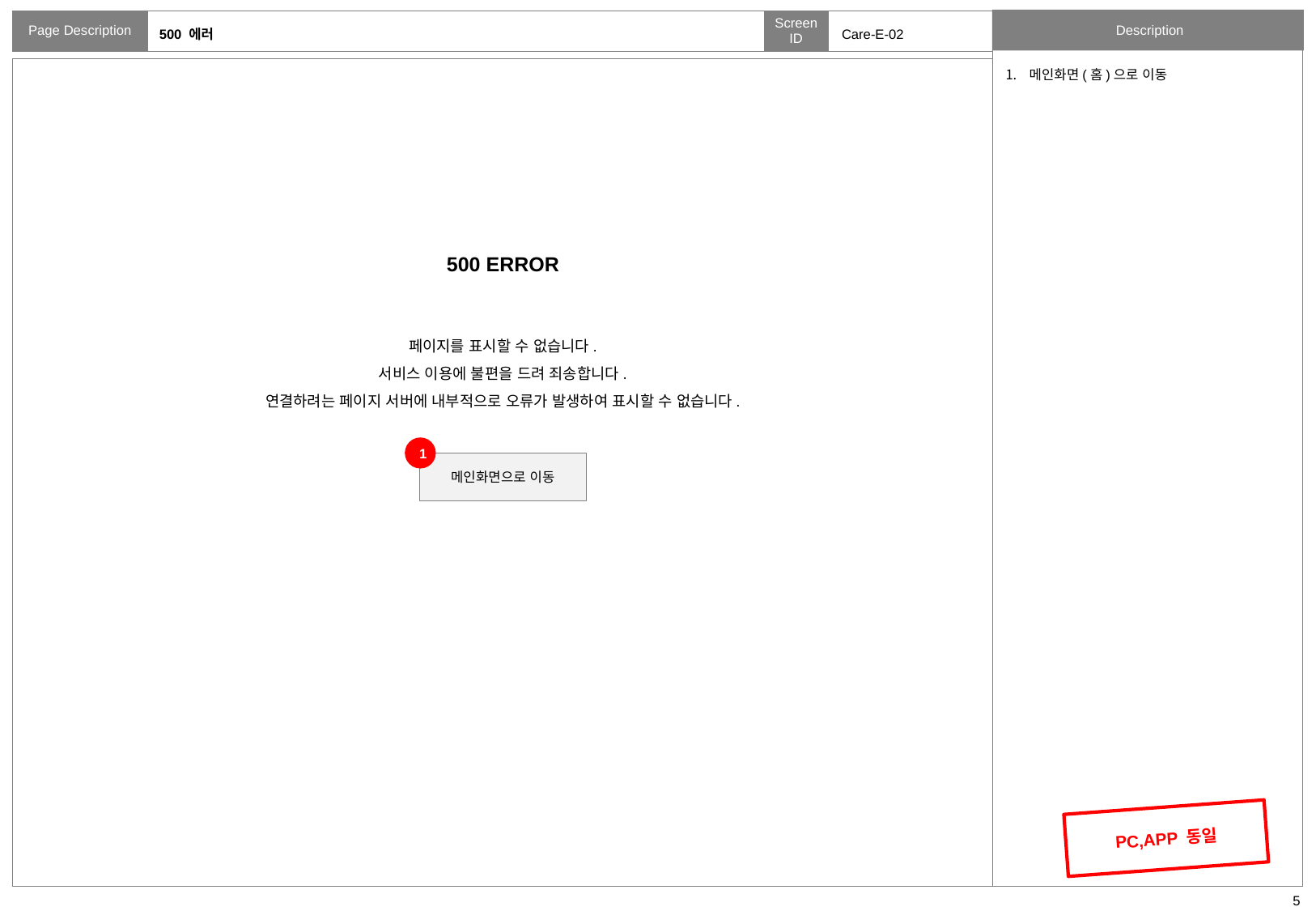

# 500 에러
Care-E-02
메인화면(홈)으로 이동
500 ERROR
페이지를 표시할 수 없습니다.
서비스 이용에 불편을 드려 죄송합니다.
연결하려는 페이지 서버에 내부적으로 오류가 발생하여 표시할 수 없습니다.
1
메인화면으로 이동
PC,APP 동일